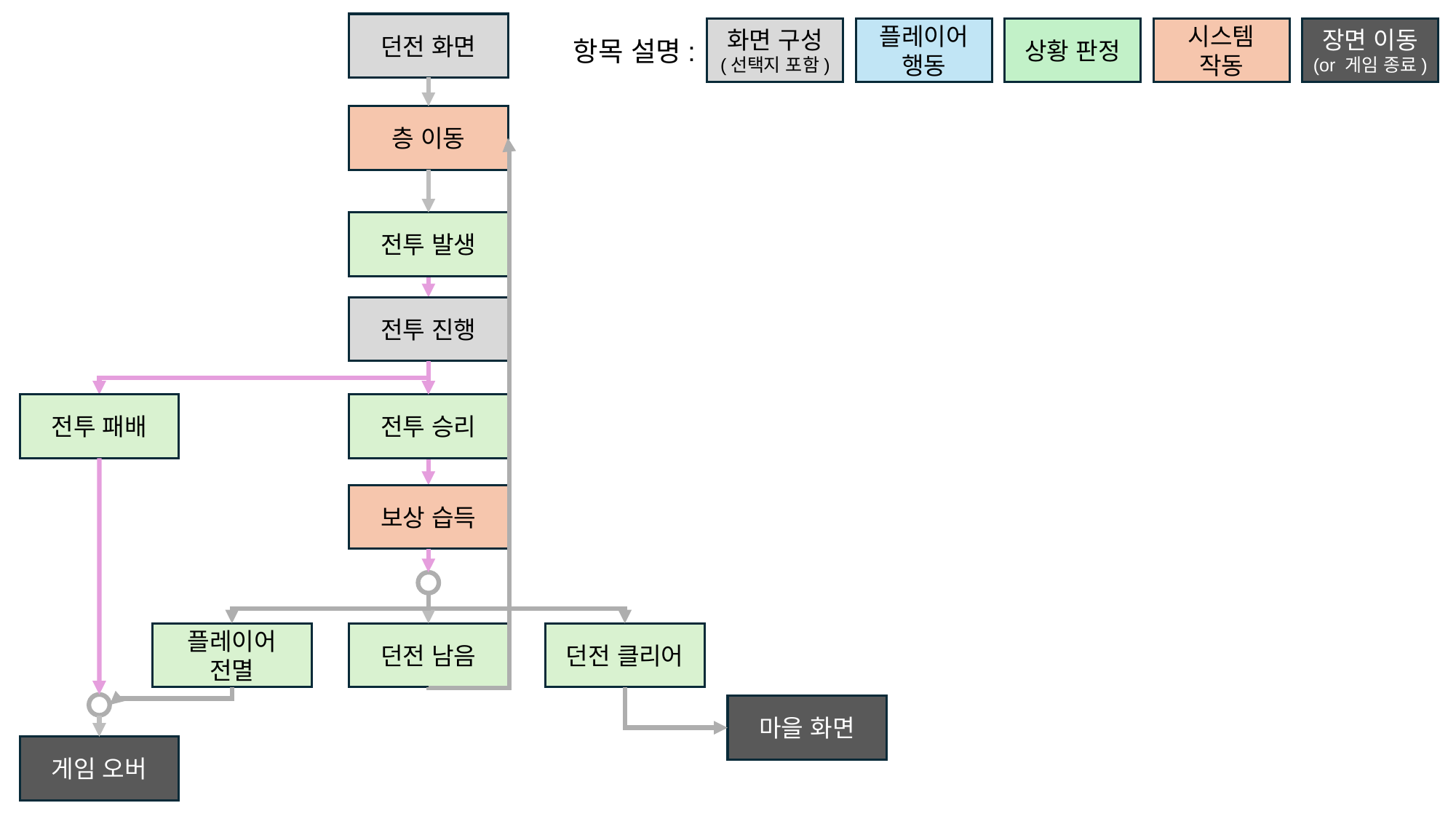

던전 화면
화면 구성
(선택지 포함)
플레이어
행동
시스템
작동
장면 이동
(or 게임 종료)
상황 판정
항목 설명:
층 이동
전투 발생
전투 진행
전투 패배
전투 승리
보상 습득

플레이어
전멸
던전 남음
던전 클리어

마을 화면
게임 오버